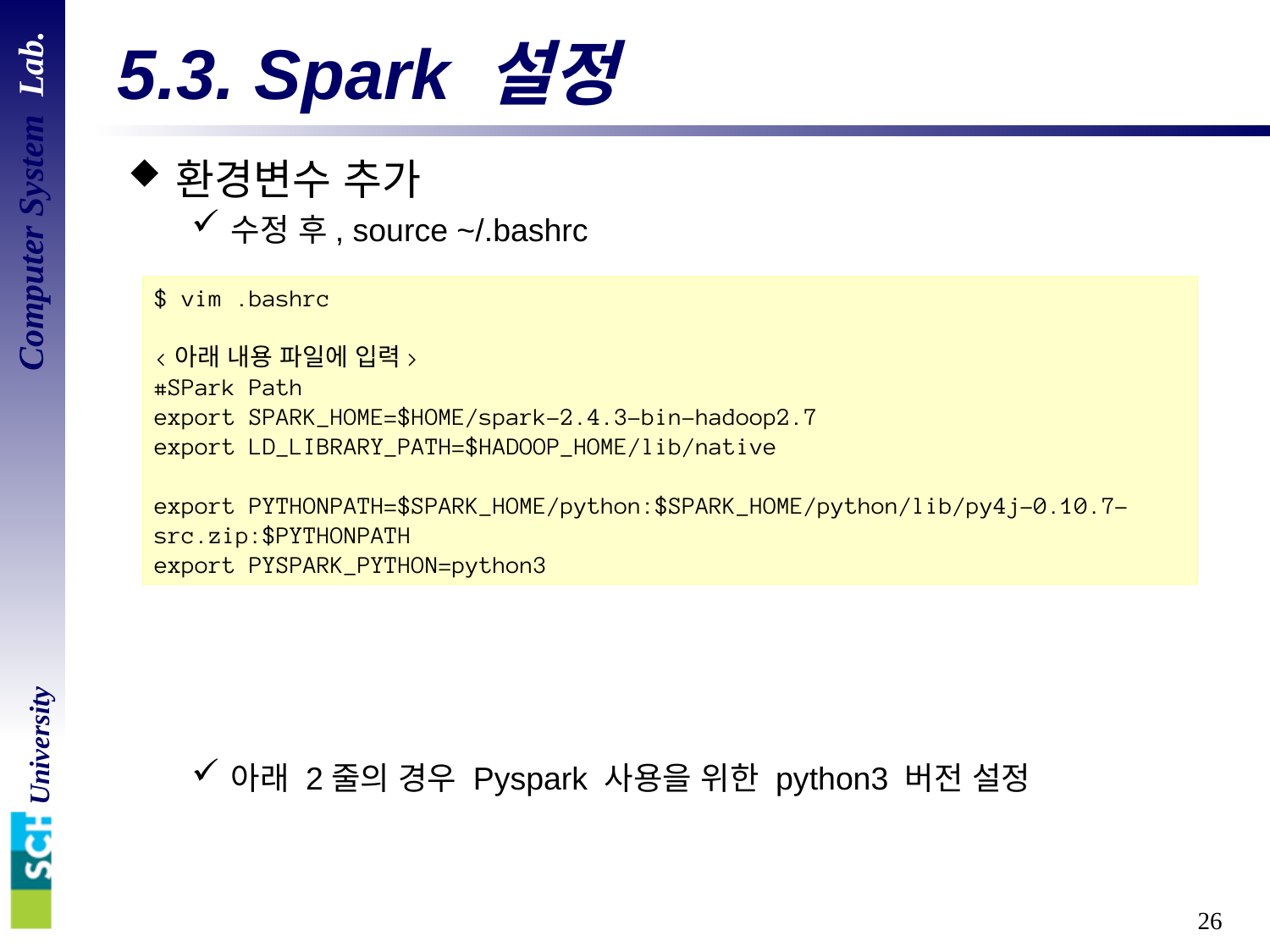

# 5.3. Spark 설정
환경변수 추가
수정 후, source ~/.bashrc

아래 2줄의 경우 Pyspark 사용을 위한 python3 버전 설정

$ vim .bashrc

<아래 내용 파일에 입력>
#SPark Path
export SPARK_HOME=$HOME/spark-2.4.3-bin-hadoop2.7
export LD_LIBRARY_PATH=$HADOOP_HOME/lib/native

export PYTHONPATH=$SPARK_HOME/python:$SPARK_HOME/python/lib/py4j-0.10.7-src.zip:$PYTHONPATH
export PYSPARK_PYTHON=python3